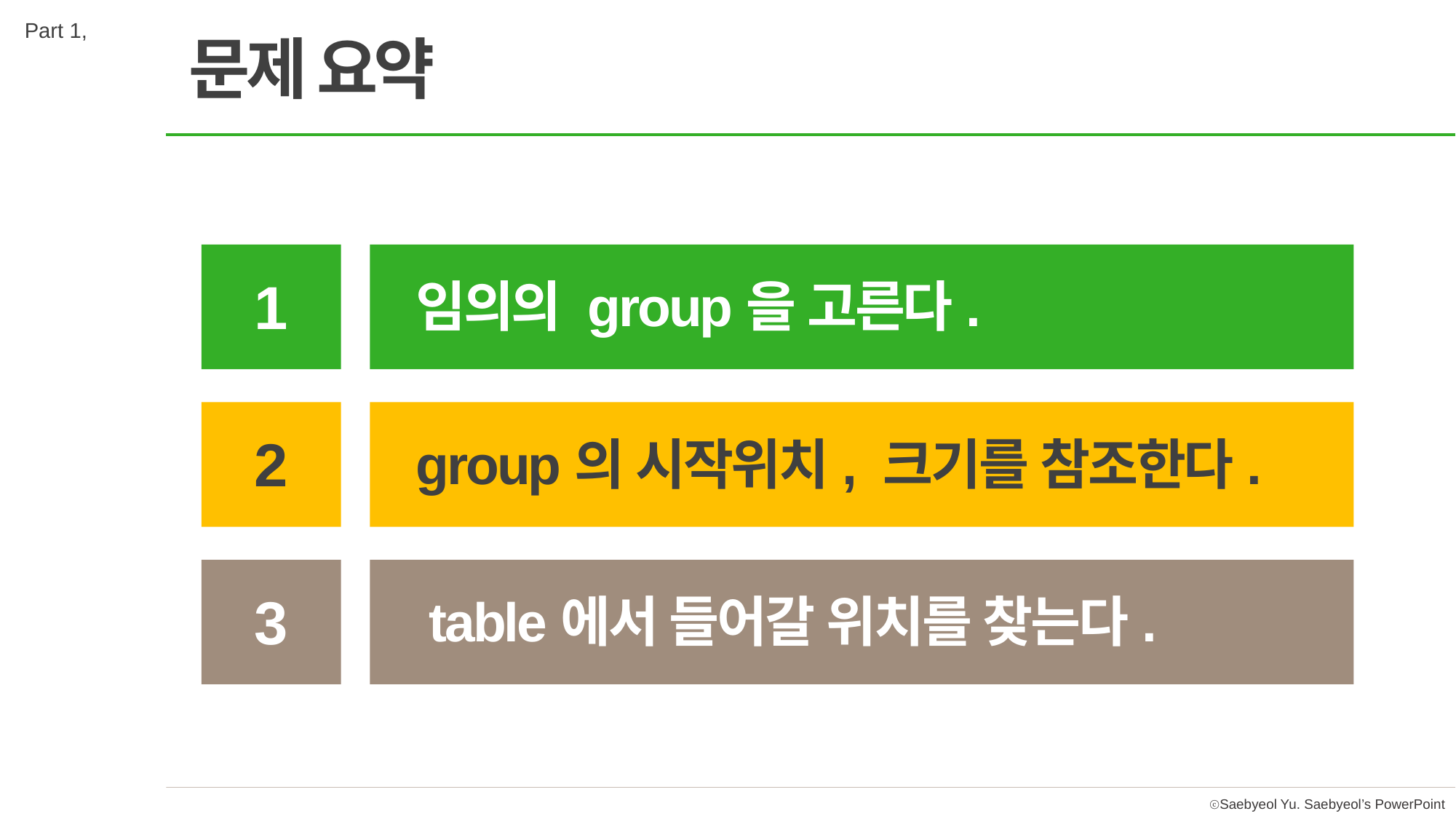

Part 1,
문제 요약

1
임의의 group을 고른다.

2
group의 시작위치, 크기를 참조한다.

3
table에서 들어갈 위치를 찾는다.